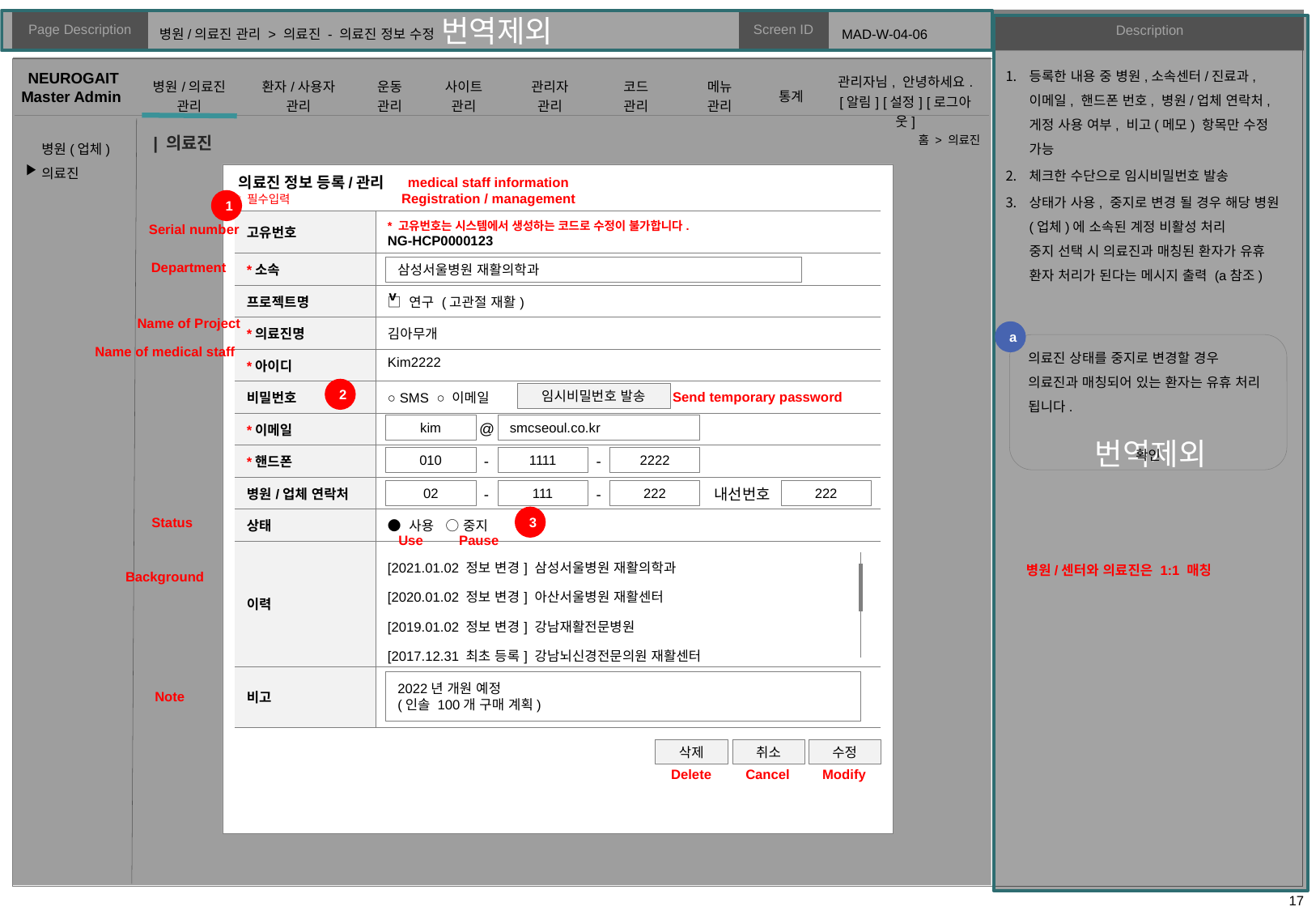

# 병원/의료진 관리 > 의료진 - 의료진 정보 수정
MAD-W-04-06
등록한 내용 중 병원,소속센터/진료과, 이메일, 핸드폰 번호, 병원/업체 연락처, 게정 사용 여부, 비고(메모) 항목만 수정 가능
체크한 수단으로 임시비밀번호 발송
상태가 사용, 중지로 변경 될 경우 해당 병원(업체)에 소속된 계정 비활성 처리
중지 선택 시 의료진과 매칭된 환자가 유휴 환자 처리가 된다는 메시지 출력 (a참조)

| 의료진
홈 > 의료진
▶

의료진 정보 등록/관리
medical staff information  Registration / management
* 필수입력
1
| 고유번호 | \* 고유번호는 시스템에서 생성하는 코드로 수정이 불가합니다. NG-HCP0000123 |
| --- | --- |
| \*소속 |  |
| 프로젝트명 | □ 연구 (고관절 재활) |
| \*의료진명 | 김아무개 |
| \*아이디 | Kim2222 |
| 비밀번호 | ○ SMS ○ 이메일 |
| \*이메일 |  |
| \*핸드폰 |  |
| 병원/업체 연락처 |  |
| 상태 | ● 사용 ○ 중지 |
| 이력 | [2021.01.02 정보 변경] 삼성서울병원 재활의학과 [2020.01.02 정보 변경] 아산서울병원 재활센터 [2019.01.02 정보 변경] 강남재활전문병원 [2017.12.31 최초 등록] 강남뇌신경전문의원 재활센터 |
| 비고 |  |
Serial number
삼성서울병원 재활의학과
Department
v
Name of Project
a
의료진 상태를 중지로 변경할 경우 의료진과 매칭되어 있는 환자는 유휴 처리 됩니다.

확인
Name of medical staff
2
임시비밀번호 발송
Send temporary password
@
kim
smcseoul.co.kr
-
-
010
1111
2222
-
-
내선번호
02
111
222
222
3
Status
Use
Pause
병원/센터와 의료진은 1:1 매칭
Background
2022년 개원 예정
(인솔 100개 구매 계획)
Note
삭제
취소
수정
Delete
Cancel
Modify